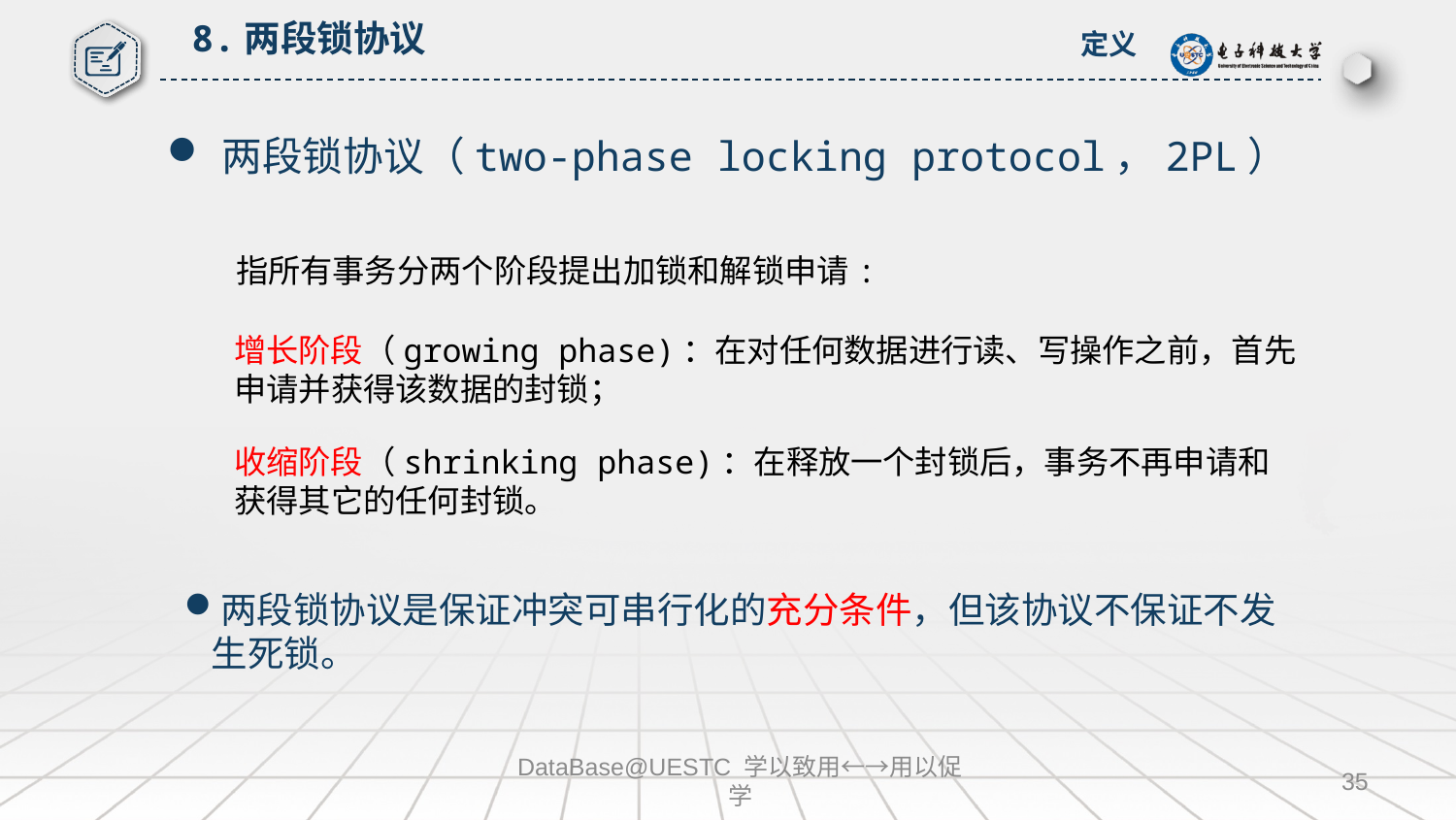

8.两段锁协议
定义
两段锁协议（two-phase locking protocol，2PL）

指所有事务分两个阶段提出加锁和解锁申请:
增长阶段（growing phase)：在对任何数据进行读、写操作之前，首先申请并获得该数据的封锁；
收缩阶段（shrinking phase)：在释放一个封锁后，事务不再申请和获得其它的任何封锁。
两段锁协议是保证冲突可串行化的充分条件，但该协议不保证不发生死锁。
DataBase@UESTC 学以致用←→用以促学
35